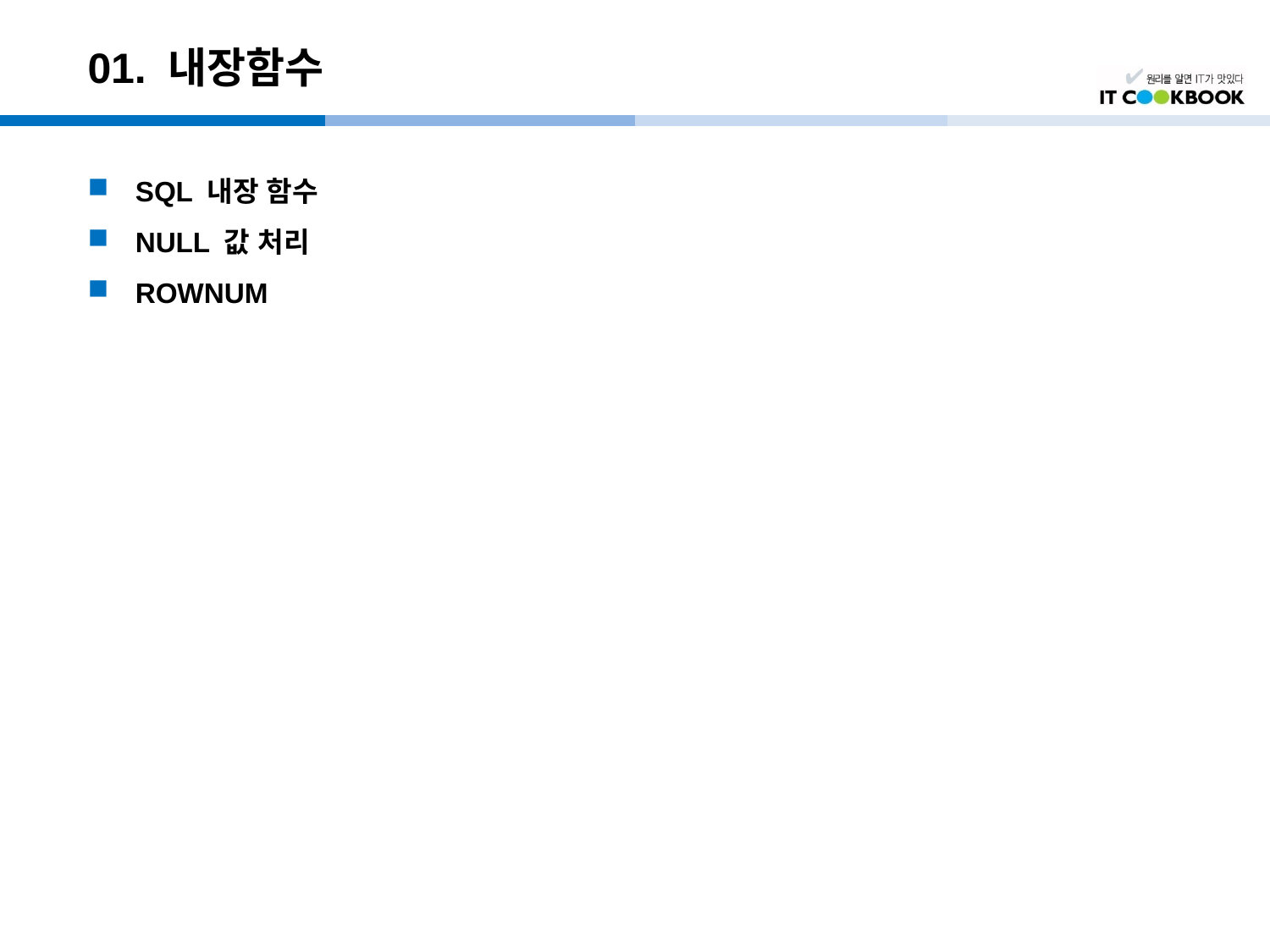

# 01. 내장함수
SQL 내장 함수
NULL 값 처리
ROWNUM